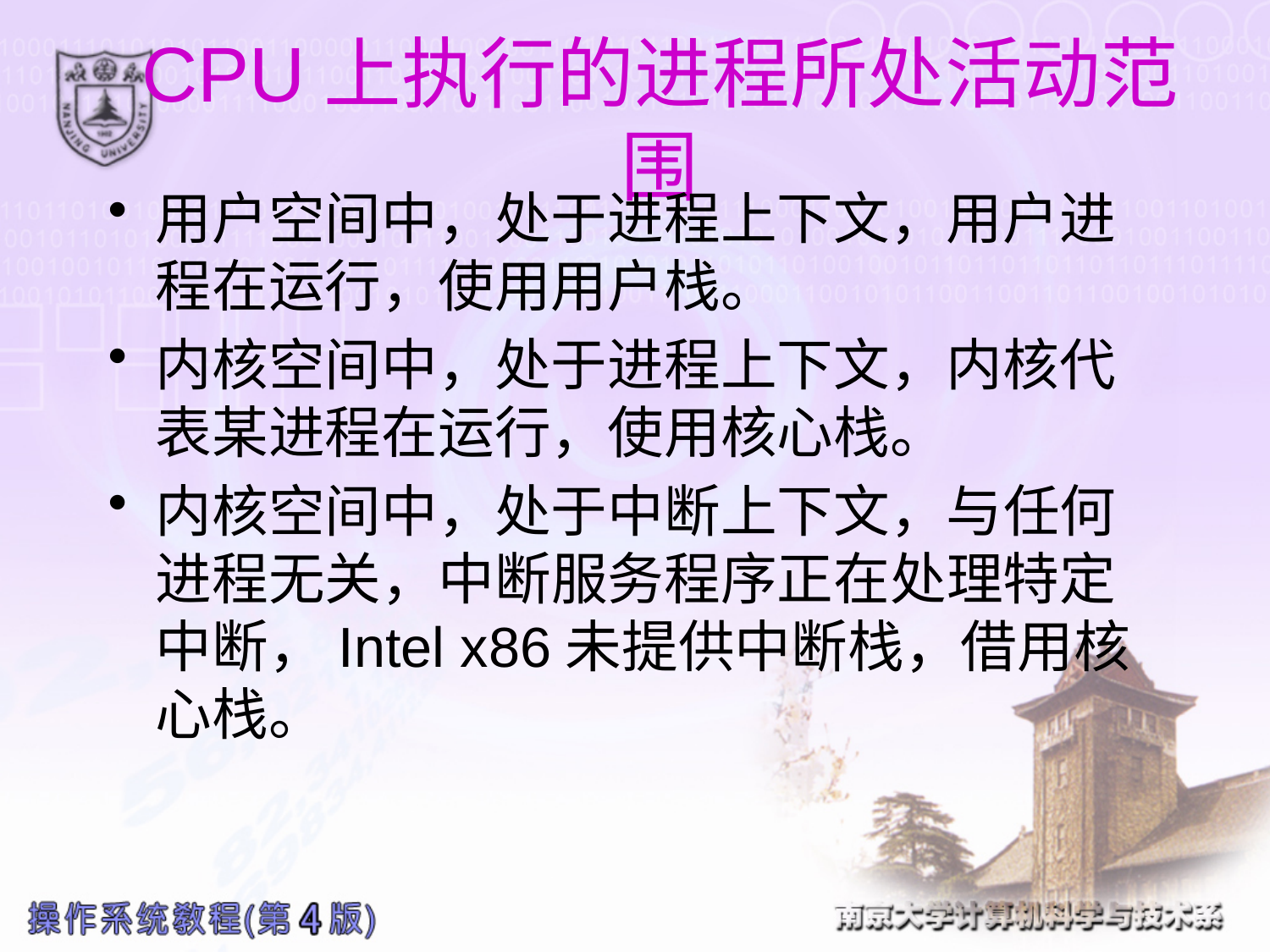

# CPU上执行的进程所处活动范围
用户空间中，处于进程上下文，用户进程在运行，使用用户栈。
内核空间中，处于进程上下文，内核代表某进程在运行，使用核心栈。
内核空间中，处于中断上下文，与任何进程无关，中断服务程序正在处理特定中断，Intel x86未提供中断栈，借用核心栈。